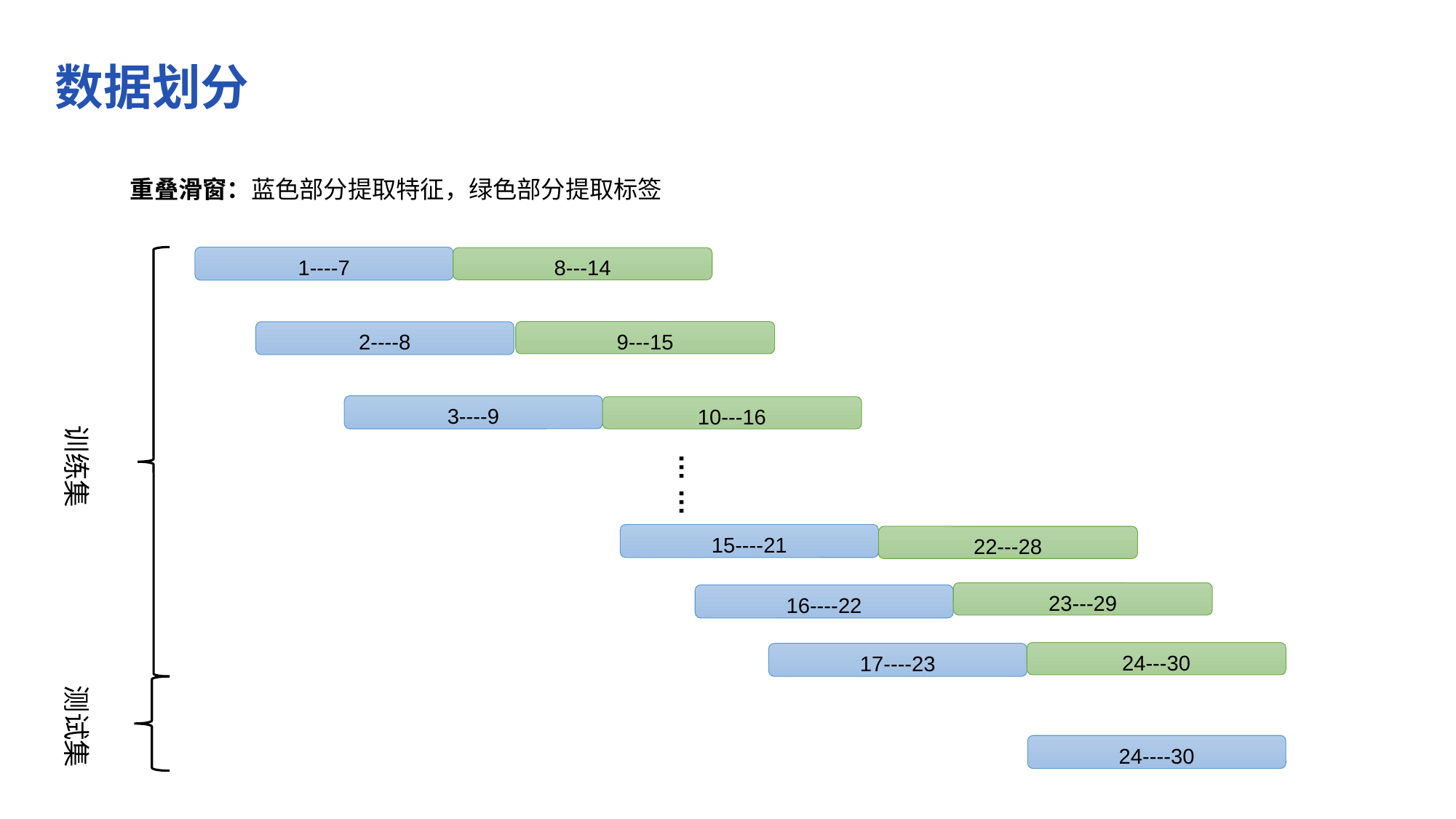

数据划分
重叠滑窗：蓝色部分提取特征，绿色部分提取标签

1----7
8---14
9---15
2----8
3----9
10---16
训练集
… …
15----21
22---28
23---29
16----22
24---30
17----23
测试集

24----30